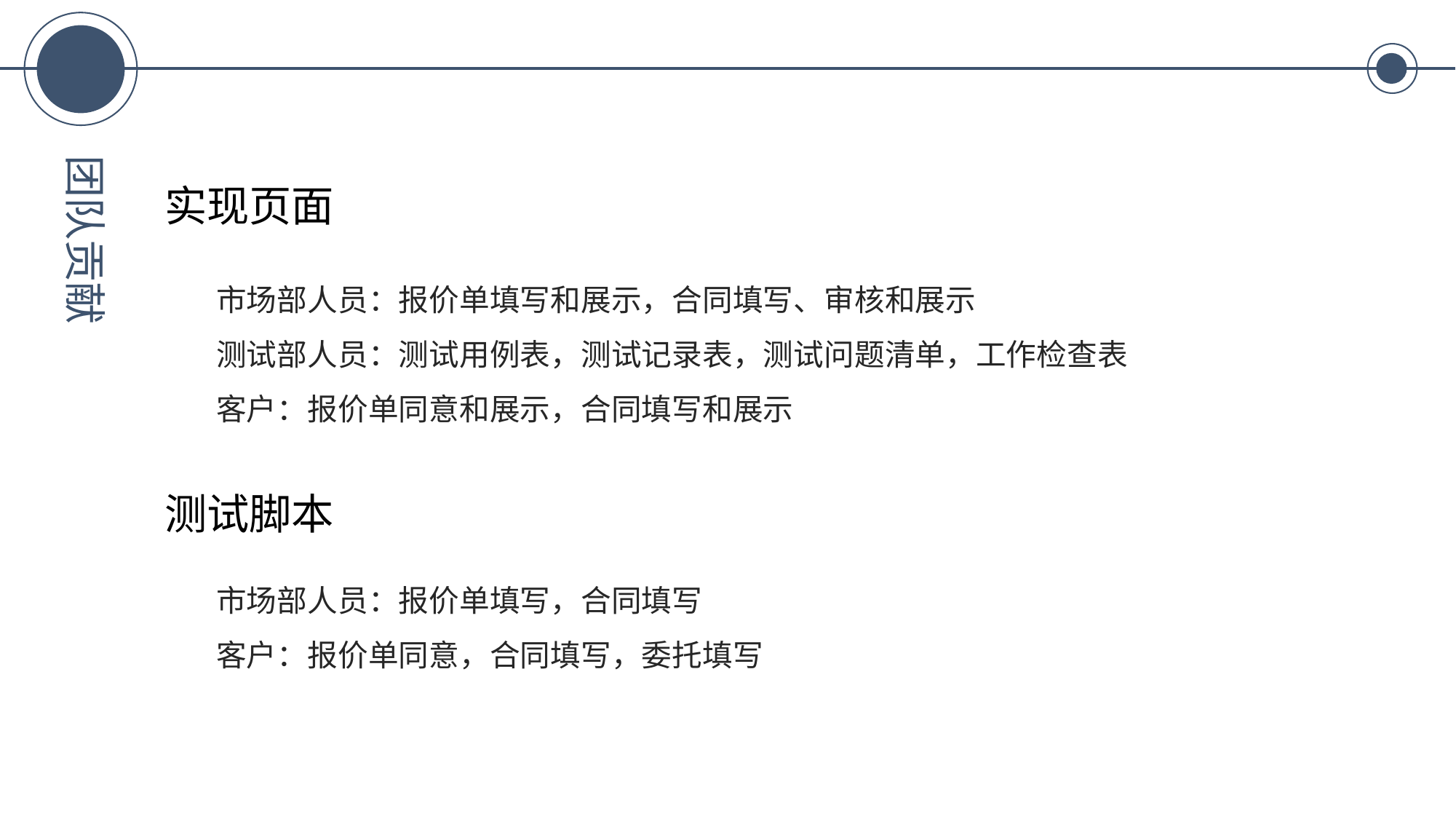

团队贡献
实现页面
市场部人员：报价单填写和展示，合同填写、审核和展示
测试部人员：测试用例表，测试记录表，测试问题清单，工作检查表
客户：报价单同意和展示，合同填写和展示
测试脚本
市场部人员：报价单填写，合同填写
客户：报价单同意，合同填写，委托填写